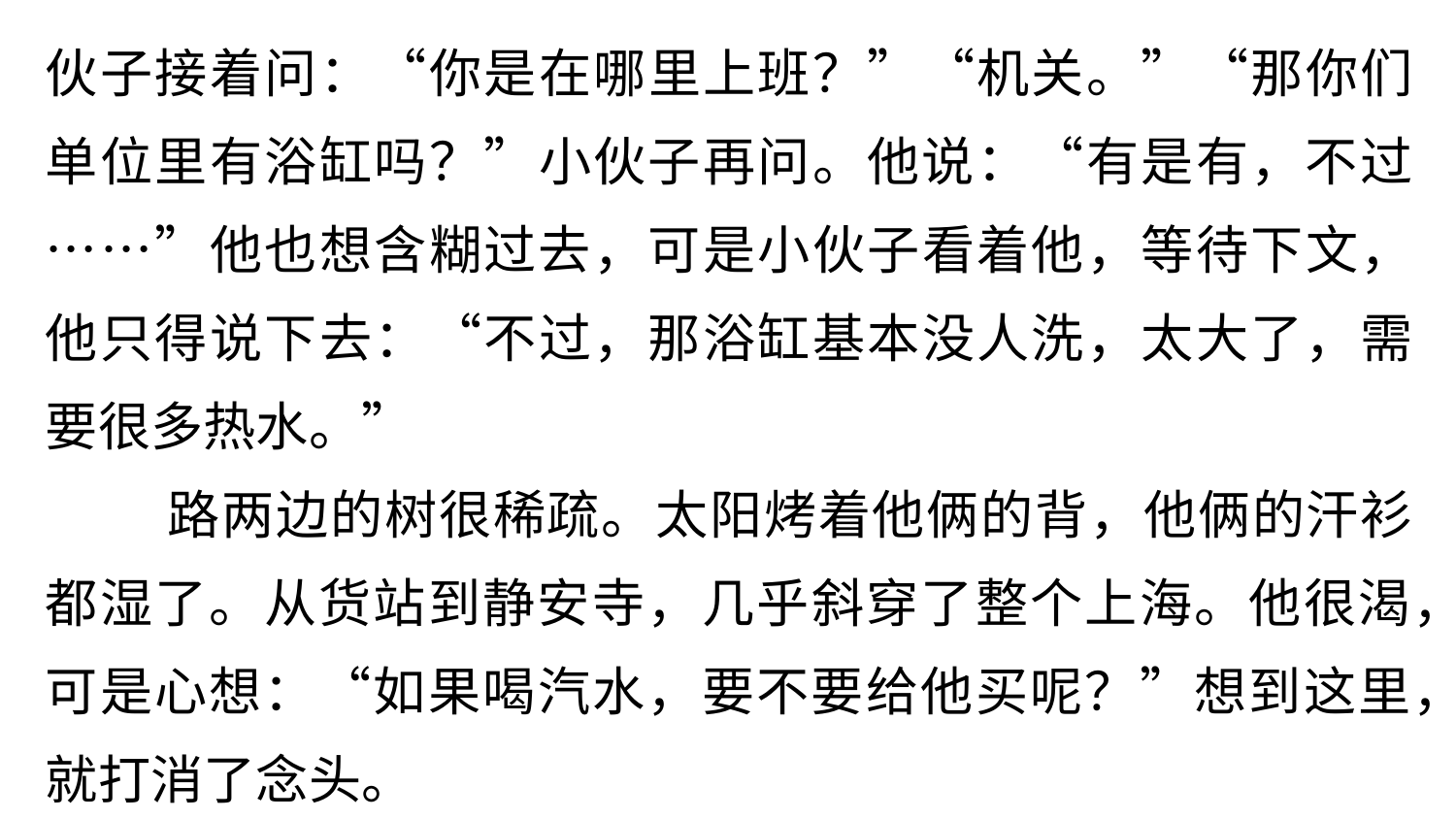

伙子接着问：“你是在哪里上班？”“机关。”“那你们单位里有浴缸吗？”小伙子再问。他说：“有是有，不过……”他也想含糊过去，可是小伙子看着他，等待下文，他只得说下去：“不过，那浴缸基本没人洗，太大了，需要很多热水。”
        路两边的树很稀疏。太阳烤着他俩的背，他俩的汗衫都湿了。从货站到静安寺，几乎斜穿了整个上海。他很渴，可是心想：“如果喝汽水，要不要给他买呢？”想到这里，就打消了念头。